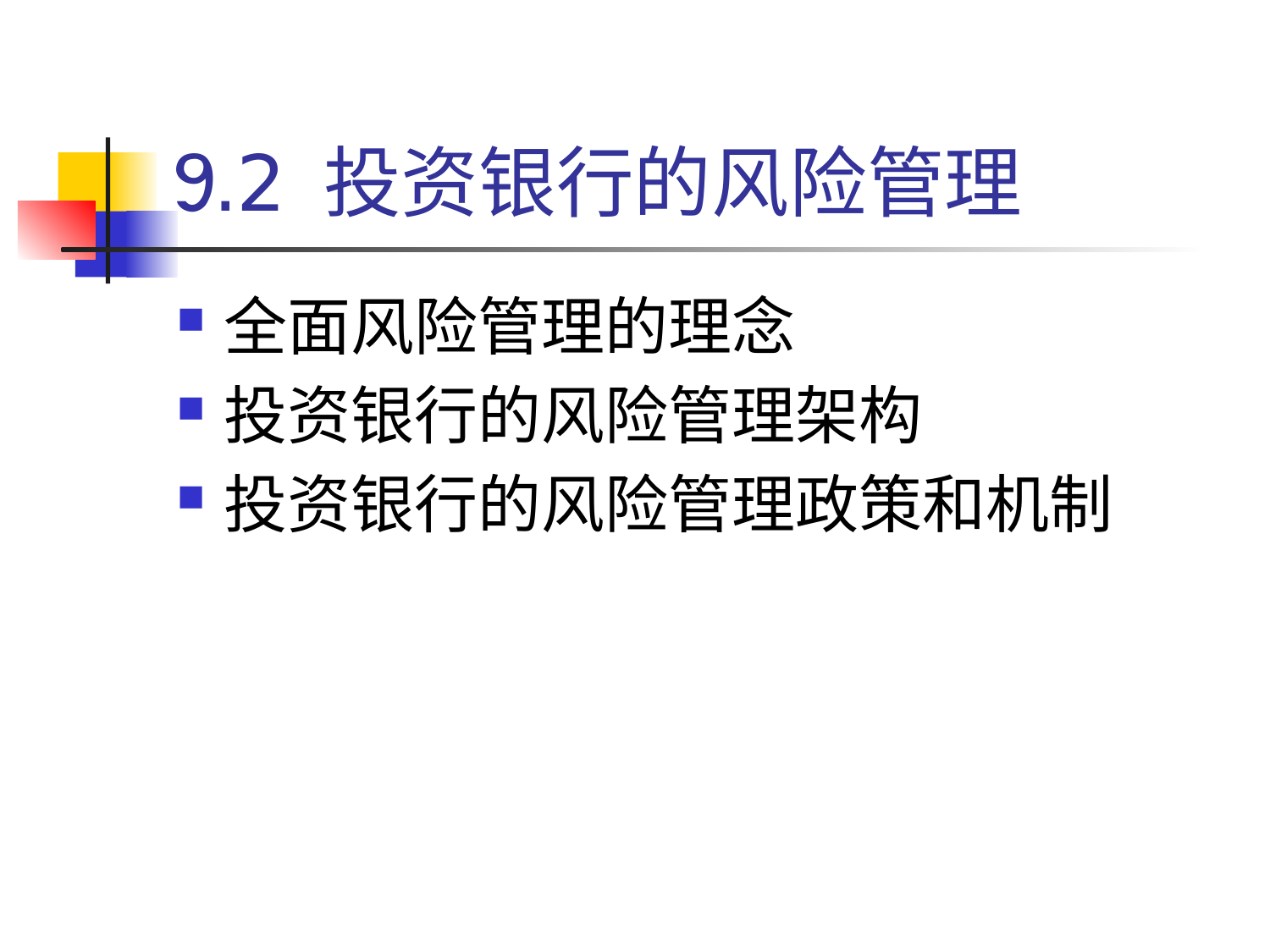

# 9.2 投资银行的风险管理
全面风险管理的理念
投资银行的风险管理架构
投资银行的风险管理政策和机制